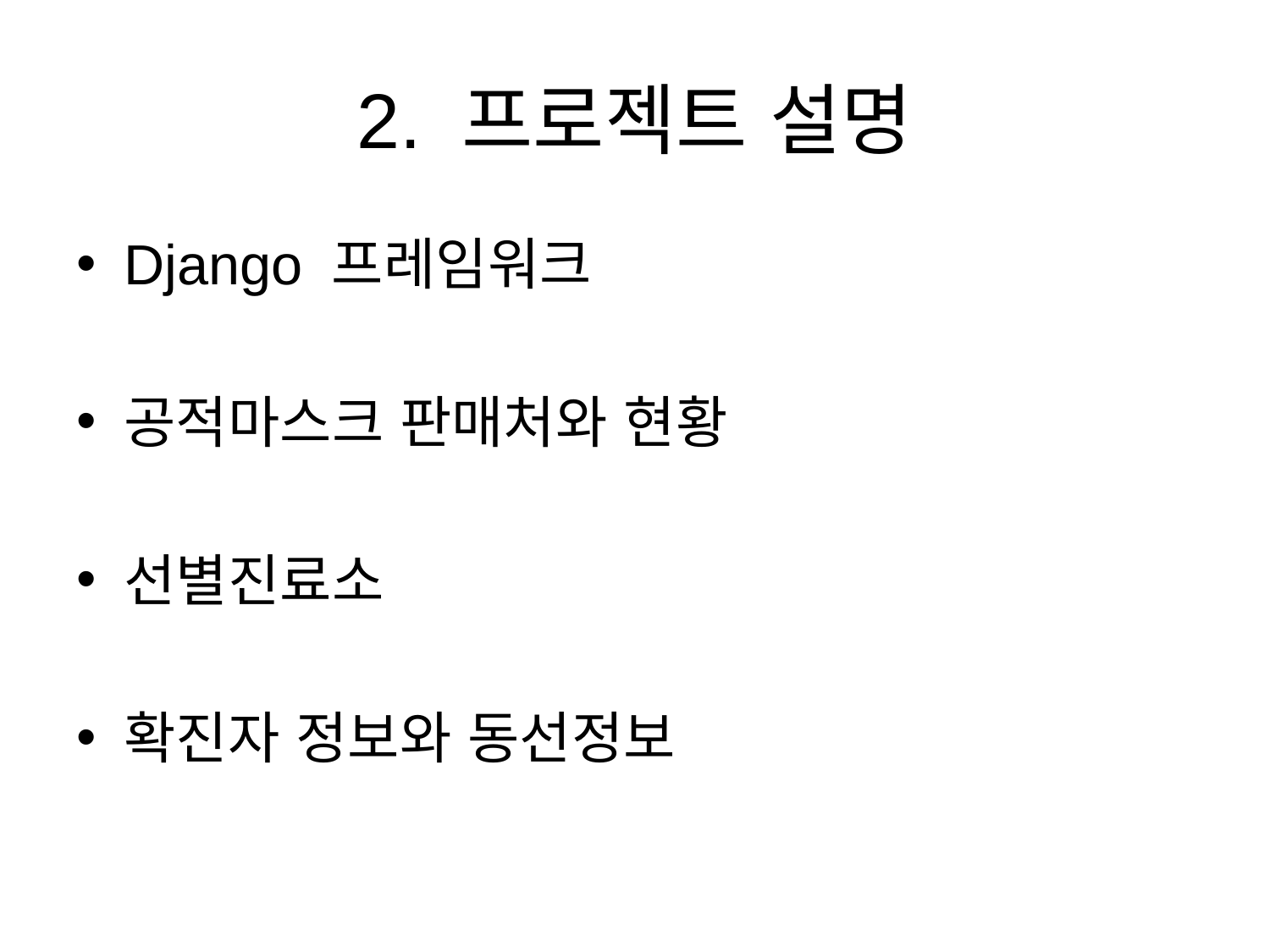

# 2. 프로젝트 설명
Django 프레임워크

공적마스크 판매처와 현황

선별진료소

확진자 정보와 동선정보